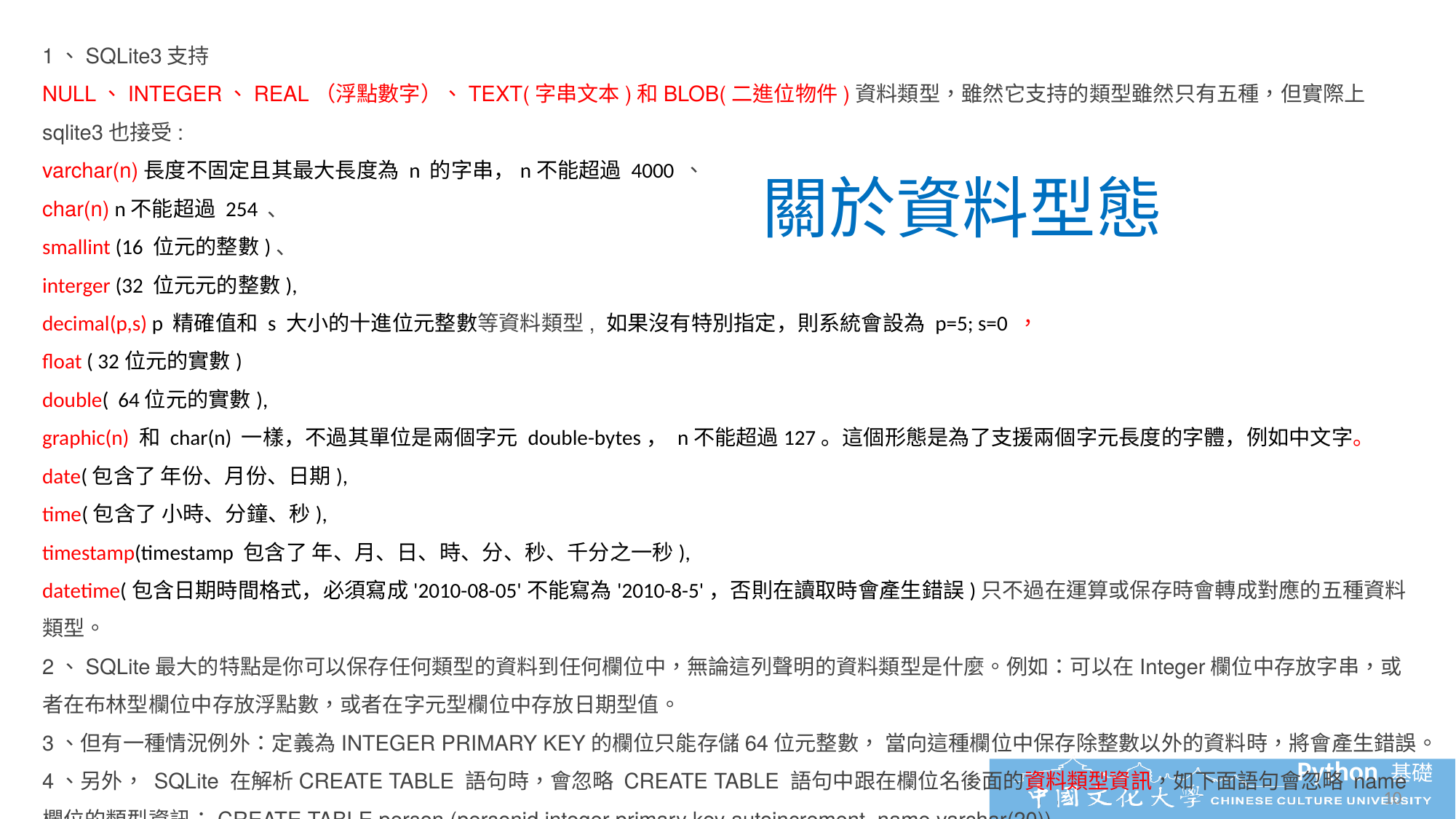

1、SQLite3支持
NULL、INTEGER、REAL（浮點數字）、TEXT(字串文本)和BLOB(二進位物件)資料類型，雖然它支持的類型雖然只有五種，但實際上sqlite3也接受:
varchar(n)長度不固定且其最大長度為 n 的字串，n不能超過 4000 、
char(n) n不能超過 254 、
smallint (16 位元的整數)、
interger (32 位元元的整數),
decimal(p,s) p 精確值和 s 大小的十進位元整數等資料類型, 如果沒有特別指定，則系統會設為 p=5; s=0 ，
float ( 32位元的實數)
double(  64位元的實數),
graphic(n) 和 char(n) 一樣，不過其單位是兩個字元 double-bytes， n不能超過127。這個形態是為了支援兩個字元長度的字體，例如中文字。 date(包含了 年份、月份、日期),
time(包含了 小時、分鐘、秒),
timestamp(timestamp 包含了 年、月、日、時、分、秒、千分之一秒),
datetime(包含日期時間格式，必須寫成'2010-08-05'不能寫為'2010-8-5'，否則在讀取時會產生錯誤)只不過在運算或保存時會轉成對應的五種資料類型。
2、SQLite最大的特點是你可以保存任何類型的資料到任何欄位中，無論這列聲明的資料類型是什麼。例如：可以在Integer欄位中存放字串，或者在布林型欄位中存放浮點數，或者在字元型欄位中存放日期型值。
3、但有一種情況例外：定義為INTEGER PRIMARY KEY的欄位只能存儲64位元整數， 當向這種欄位中保存除整數以外的資料時，將會產生錯誤。
4、另外， SQLite 在解析CREATE TABLE 語句時，會忽略 CREATE TABLE 語句中跟在欄位名後面的資料類型資訊，如下面語句會忽略 name欄位的類型資訊：CREATE TABLE person (personid integer primary key autoincrement, name varchar(20))
關於資料型態
10